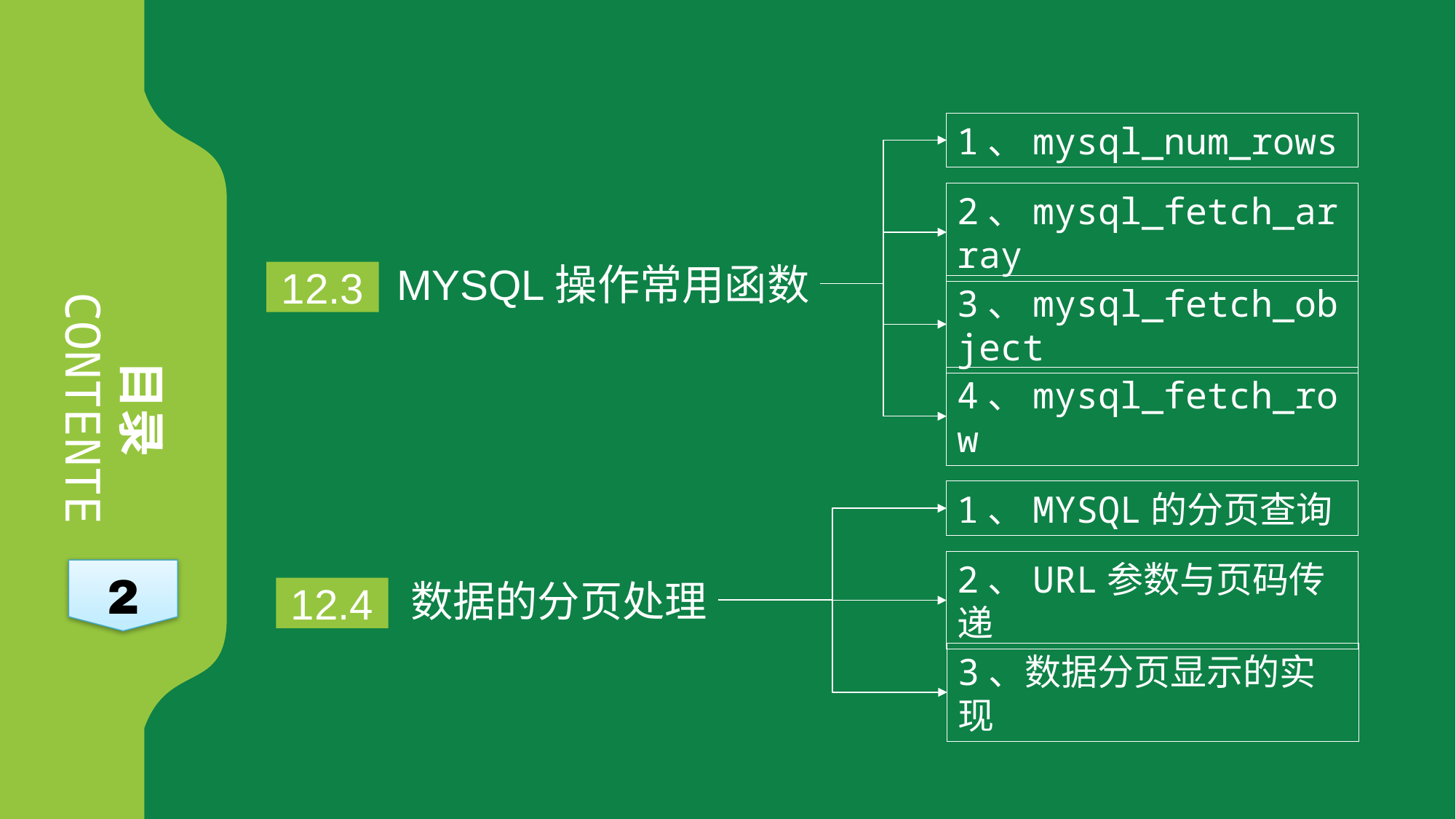

1、mysql_num_rows
2、mysql_fetch_array
MYSQL操作常用函数
12.3

3、mysql_fetch_object
目录
CONTENTE
4、mysql_fetch_row
1、MYSQL的分页查询
2
数据的分页处理
2、URL参数与页码传递
12.4
3、数据分页显示的实现